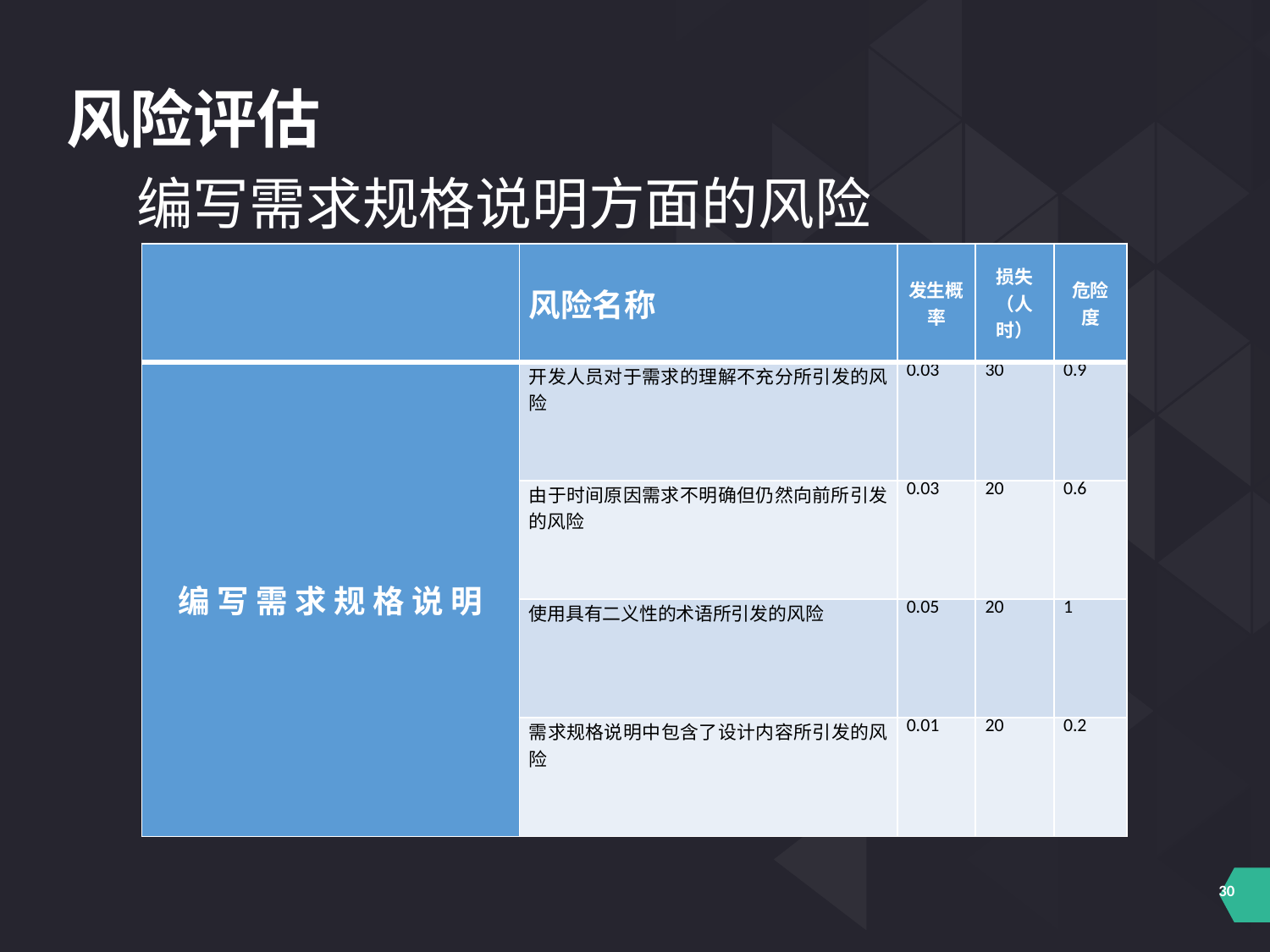

风险评估
编写需求规格说明方面的风险
|  | 风险名称 | 发生概率 | 损失（人时） | 危险度 |
| --- | --- | --- | --- | --- |
| 编 写 需 求 规 格 说 明 | 开发人员对于需求的理解不充分所引发的风险 | 0.03 | 30 | 0.9 |
|  | 由于时间原因需求不明确但仍然向前所引发的风险 | 0.03 | 20 | 0.6 |
|  | 使用具有二义性的术语所引发的风险 | 0.05 | 20 | 1 |
|  | 需求规格说明中包含了设计内容所引发的风险 | 0.01 | 20 | 0.2 |